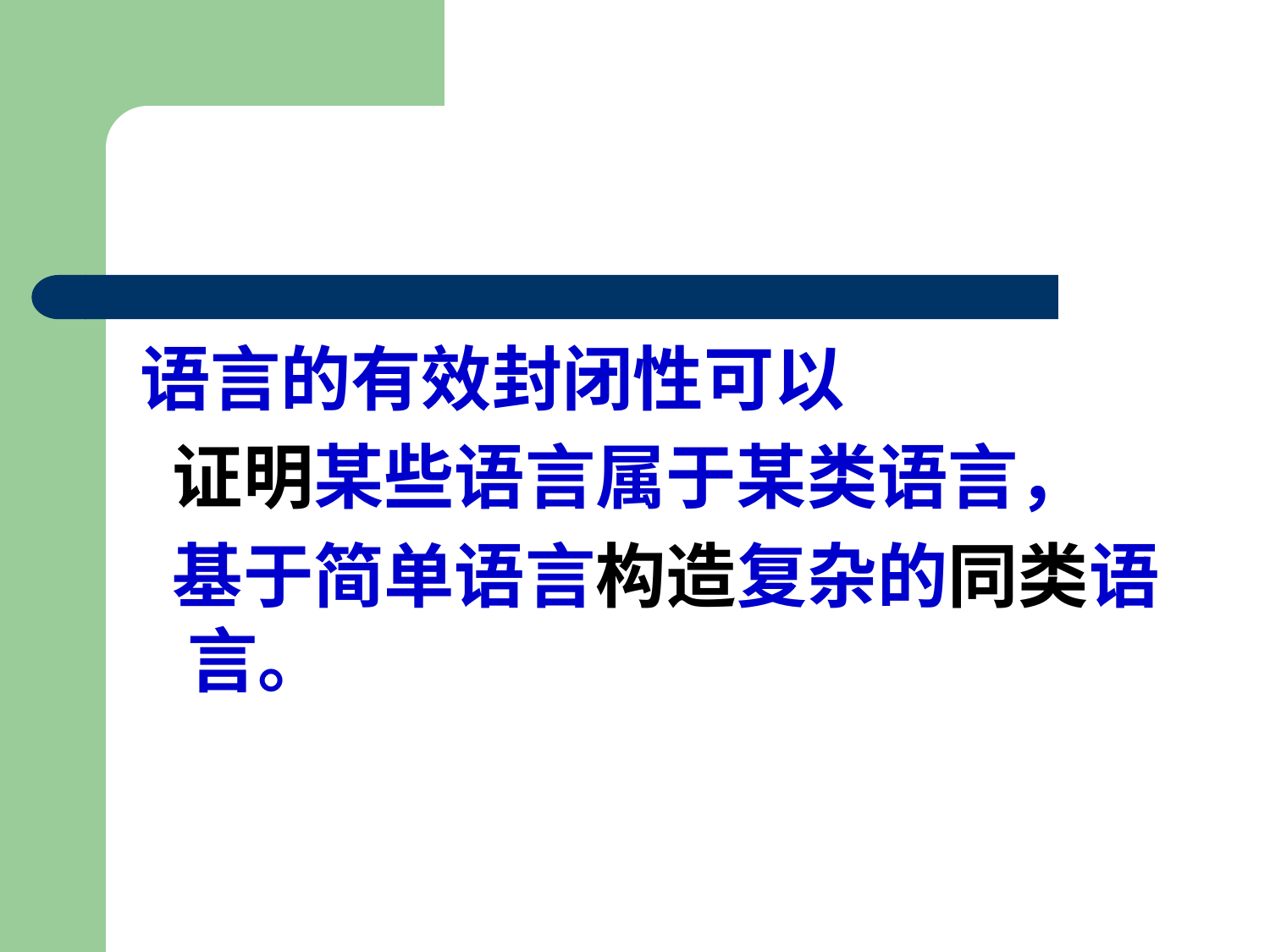

#
语言的有效封闭性可以
 证明某些语言属于某类语言，
 基于简单语言构造复杂的同类语言。